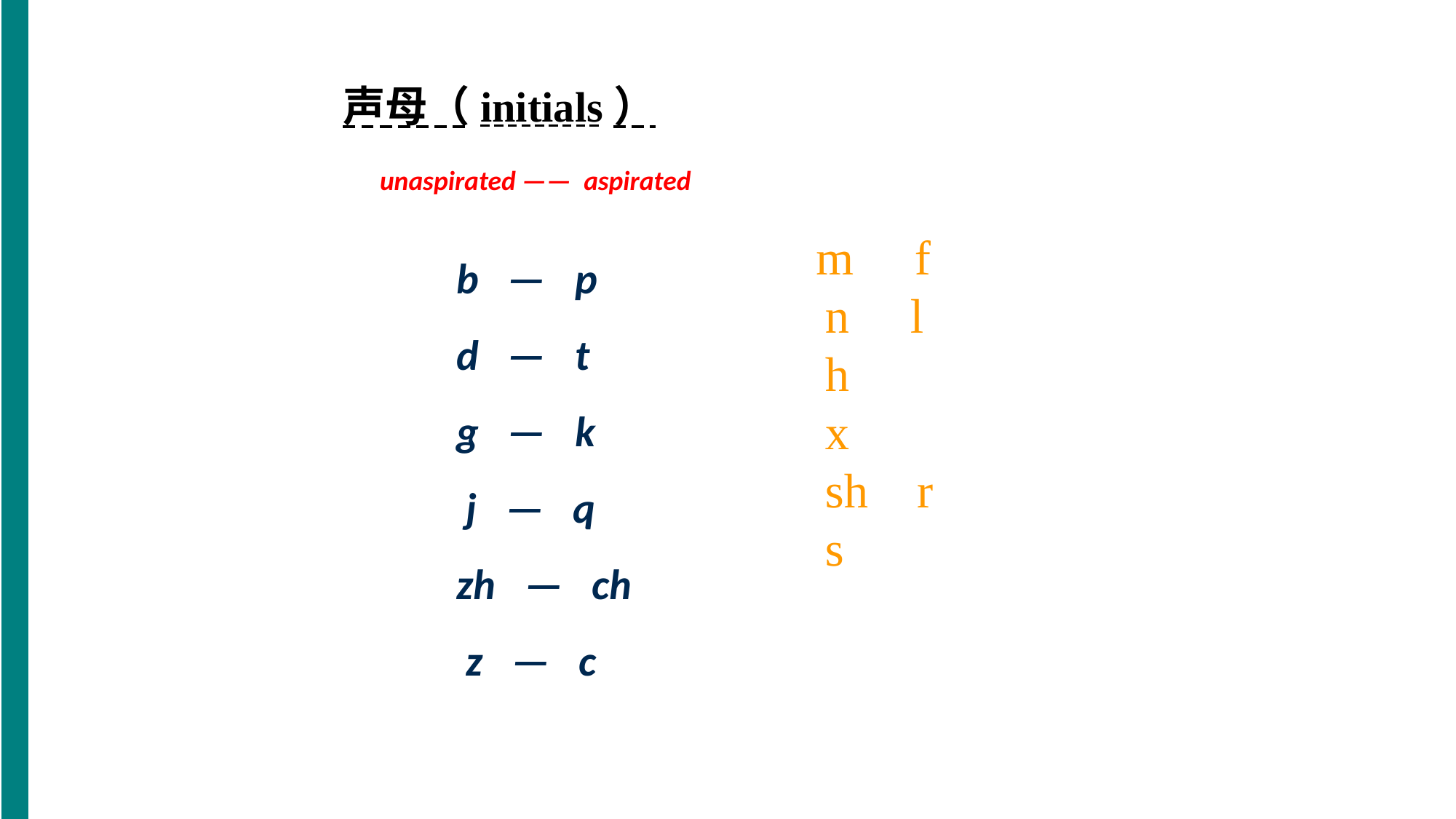

声母（initials）

unaspirated ——  aspirated
        m     f
        n     l
        h
        x
        sh    r
        s
  b   —   p
  d   —   t
  g   —   k
   j   —   q
  zh   —   ch
   z   —   c